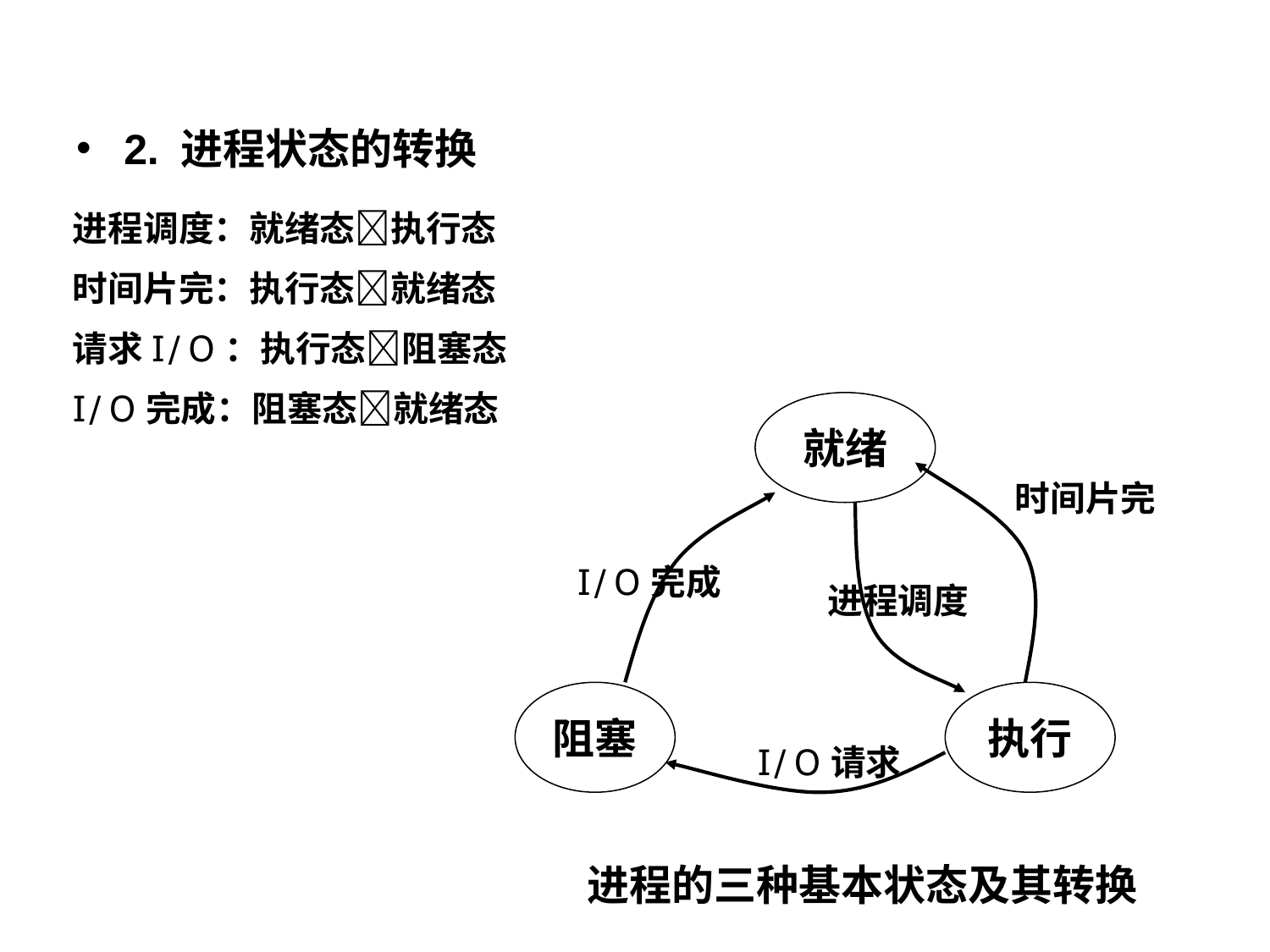

2. 进程状态的转换
进程调度：就绪态→执行态
时间片完：执行态→就绪态
请求I/O：执行态→阻塞态
I/O完成：阻塞态→就绪态
就绪

时间片完

I/O完成
进程调度
阻塞
执行
I/O请求

 进程的三种基本状态及其转换